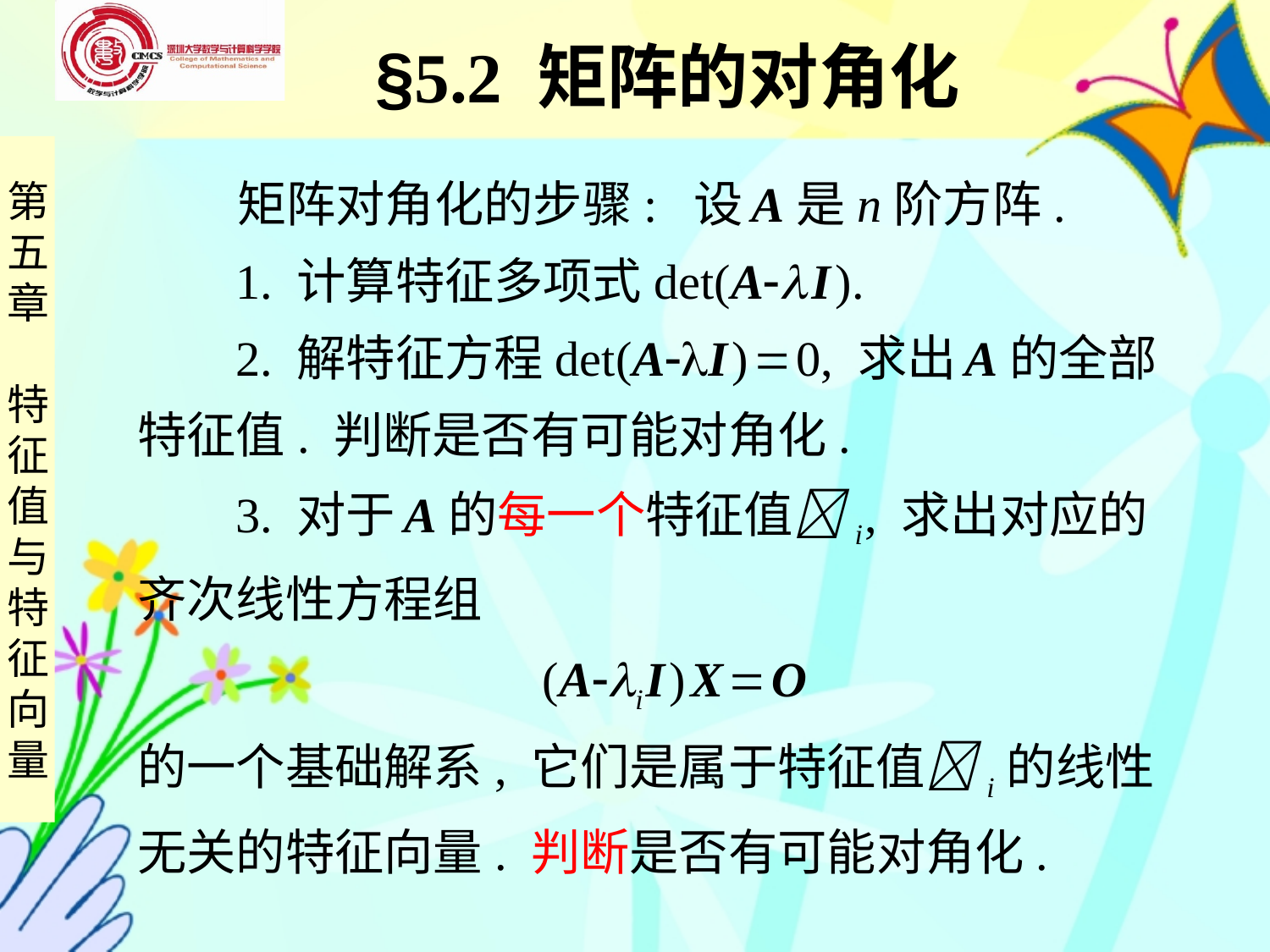

§5.2 矩阵的对角化
        矩阵对角化的步骤:  设 A是n阶方阵.
        1. 计算特征多项式det(A−λ I ).
        2. 解特征方程det(A−λI ) = 0, 求出 A的全部特征值. 判断是否有可能对角化.
        3. 对于 A的每一个特征值λi , 求出对应的齐次线性方程组
                                 (A−λi I ) X = O
的一个基础解系, 它们是属于特征值λi的线性无关的特征向量. 判断是否有可能对角化.